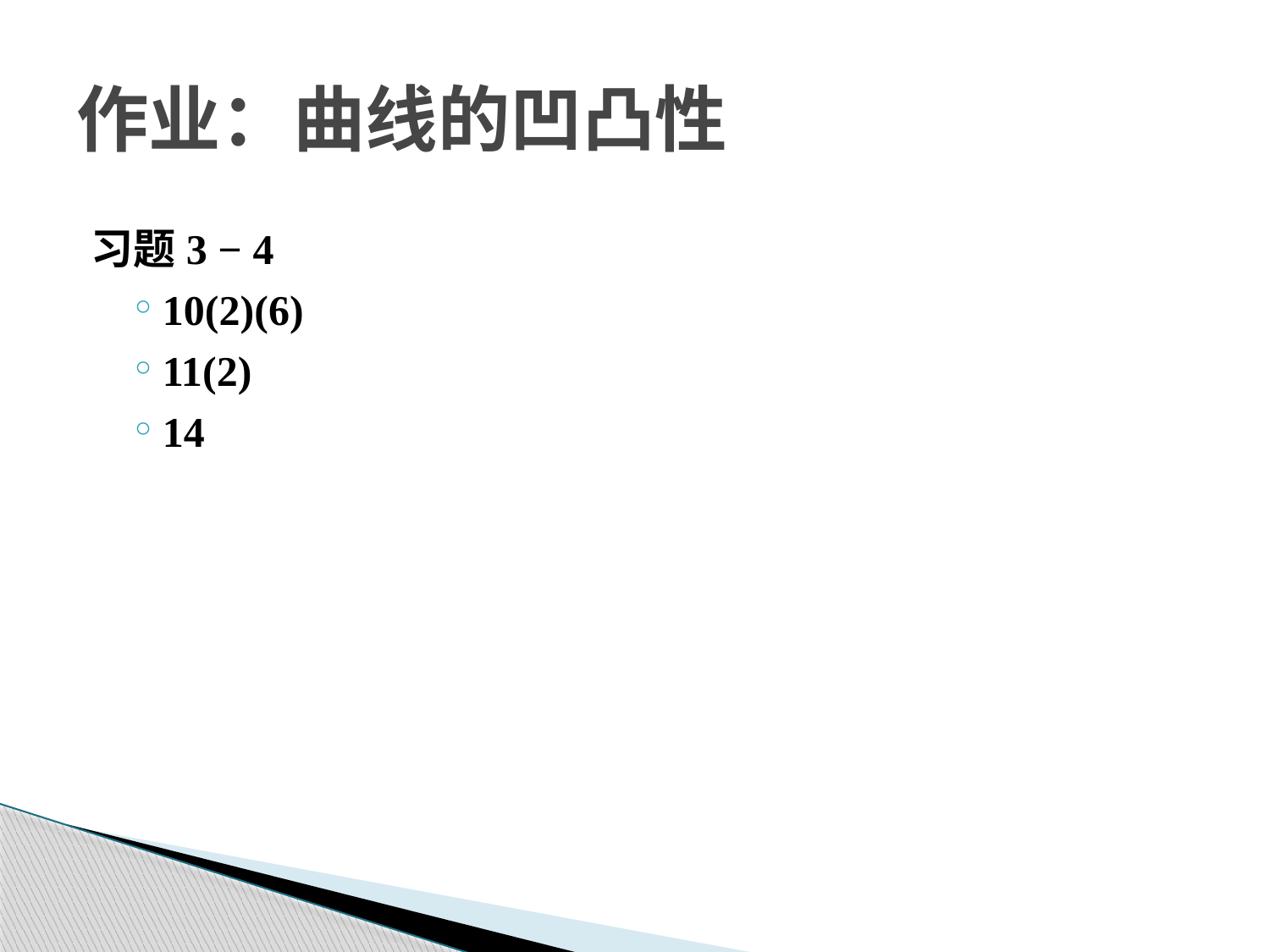

作业：曲线的凹凸性
习题3 − 4
10(2)(6)
11(2)
14